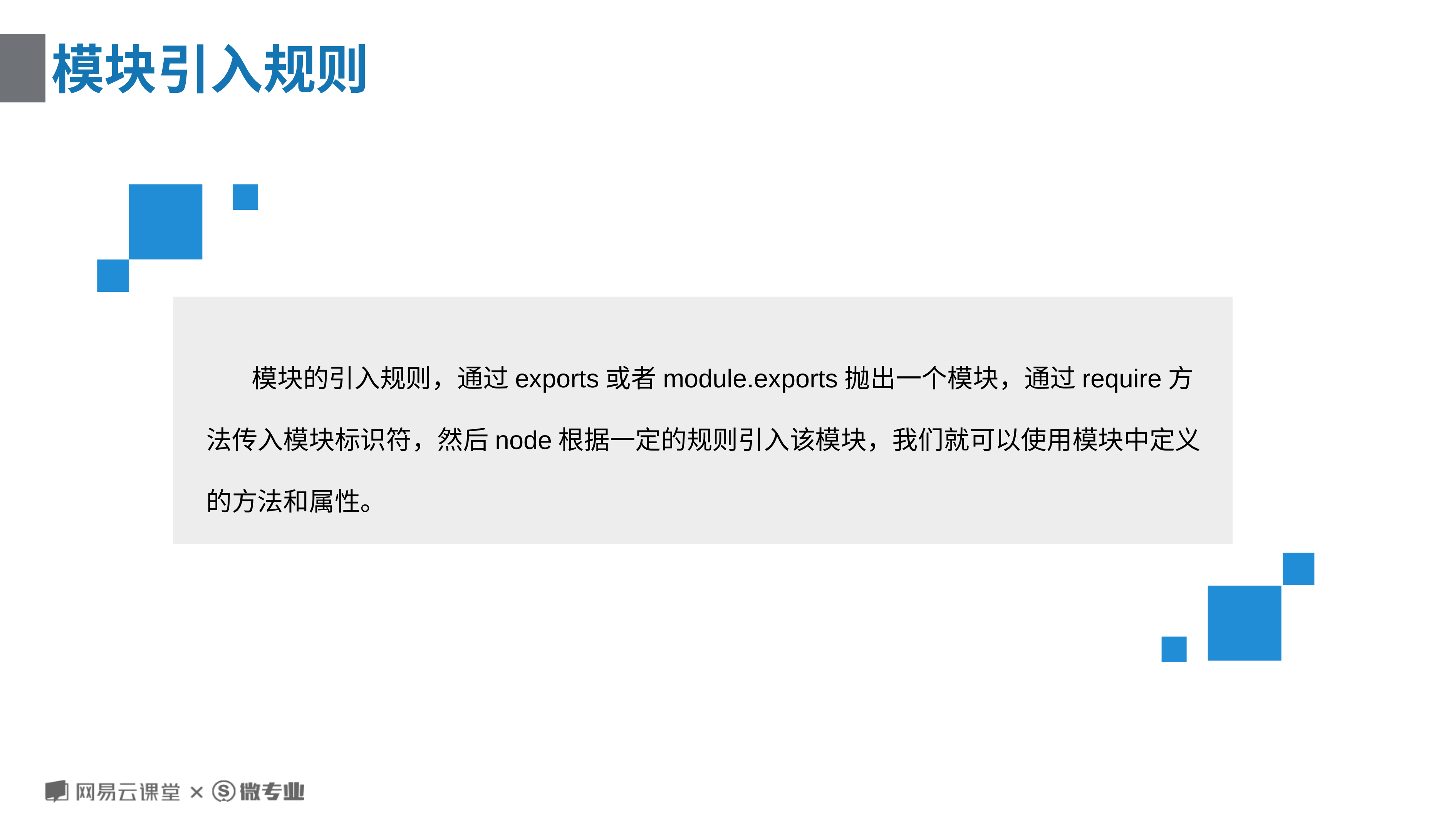

# 模块引入规则

模块的引入规则，通过exports或者module.exports抛出一个模块，通过require方法传入模块标识符，然后node根据一定的规则引入该模块，我们就可以使用模块中定义的方法和属性。